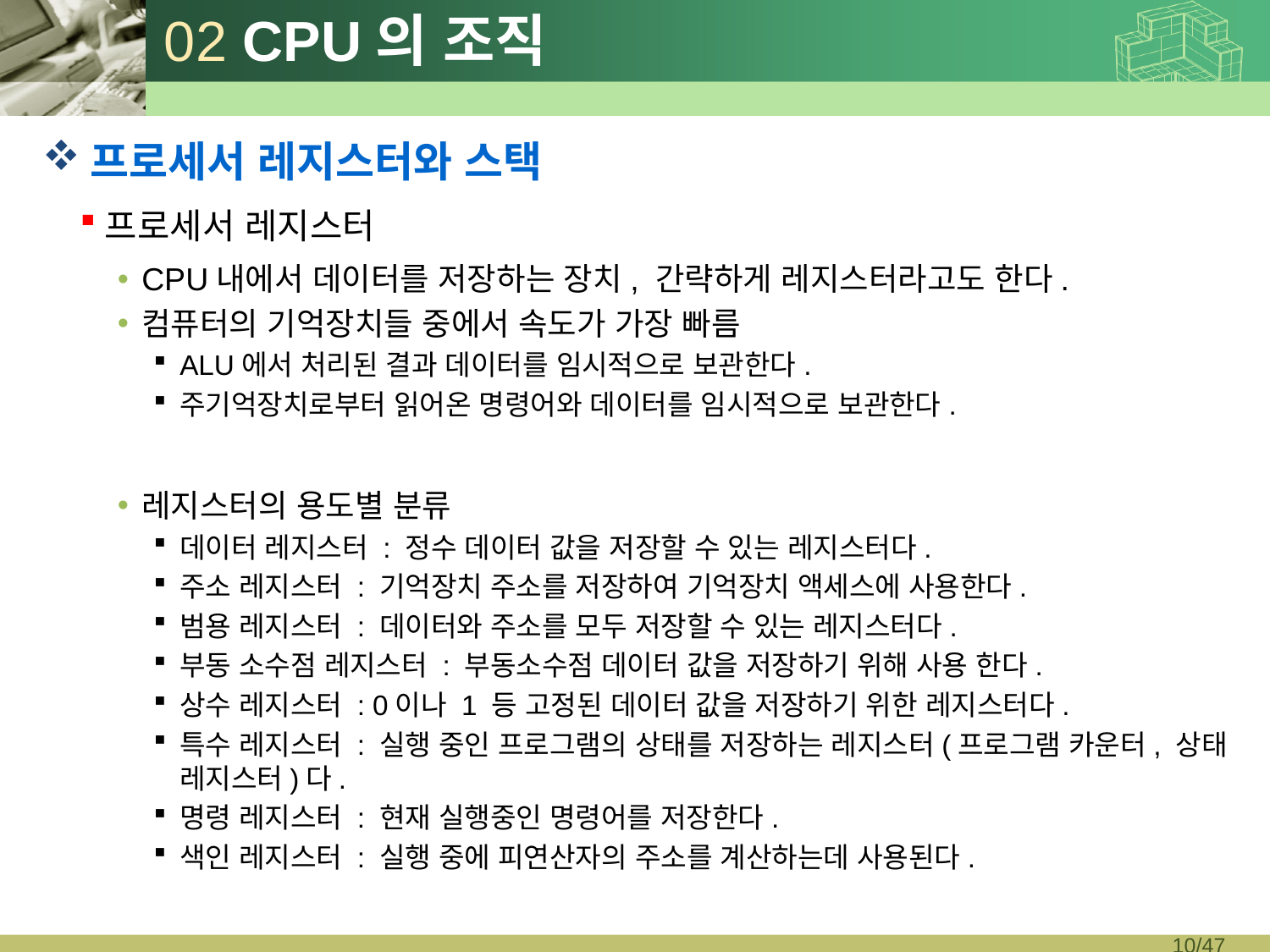

# 02 CPU의 조직
프로세서 레지스터와 스택
프로세서 레지스터
CPU내에서 데이터를 저장하는 장치, 간략하게 레지스터라고도 한다.
컴퓨터의 기억장치들 중에서 속도가 가장 빠름
ALU에서 처리된 결과 데이터를 임시적으로 보관한다.
주기억장치로부터 읽어온 명령어와 데이터를 임시적으로 보관한다.

레지스터의 용도별 분류
데이터 레지스터 : 정수 데이터 값을 저장할 수 있는 레지스터다.
주소 레지스터 : 기억장치 주소를 저장하여 기억장치 액세스에 사용한다.
범용 레지스터 : 데이터와 주소를 모두 저장할 수 있는 레지스터다.
부동 소수점 레지스터 : 부동소수점 데이터 값을 저장하기 위해 사용 한다.
상수 레지스터 : 0이나 1 등 고정된 데이터 값을 저장하기 위한 레지스터다.
특수 레지스터 : 실행 중인 프로그램의 상태를 저장하는 레지스터(프로그램 카운터, 상태 레지스터)다.
명령 레지스터 : 현재 실행중인 명령어를 저장한다.
색인 레지스터 : 실행 중에 피연산자의 주소를 계산하는데 사용된다.